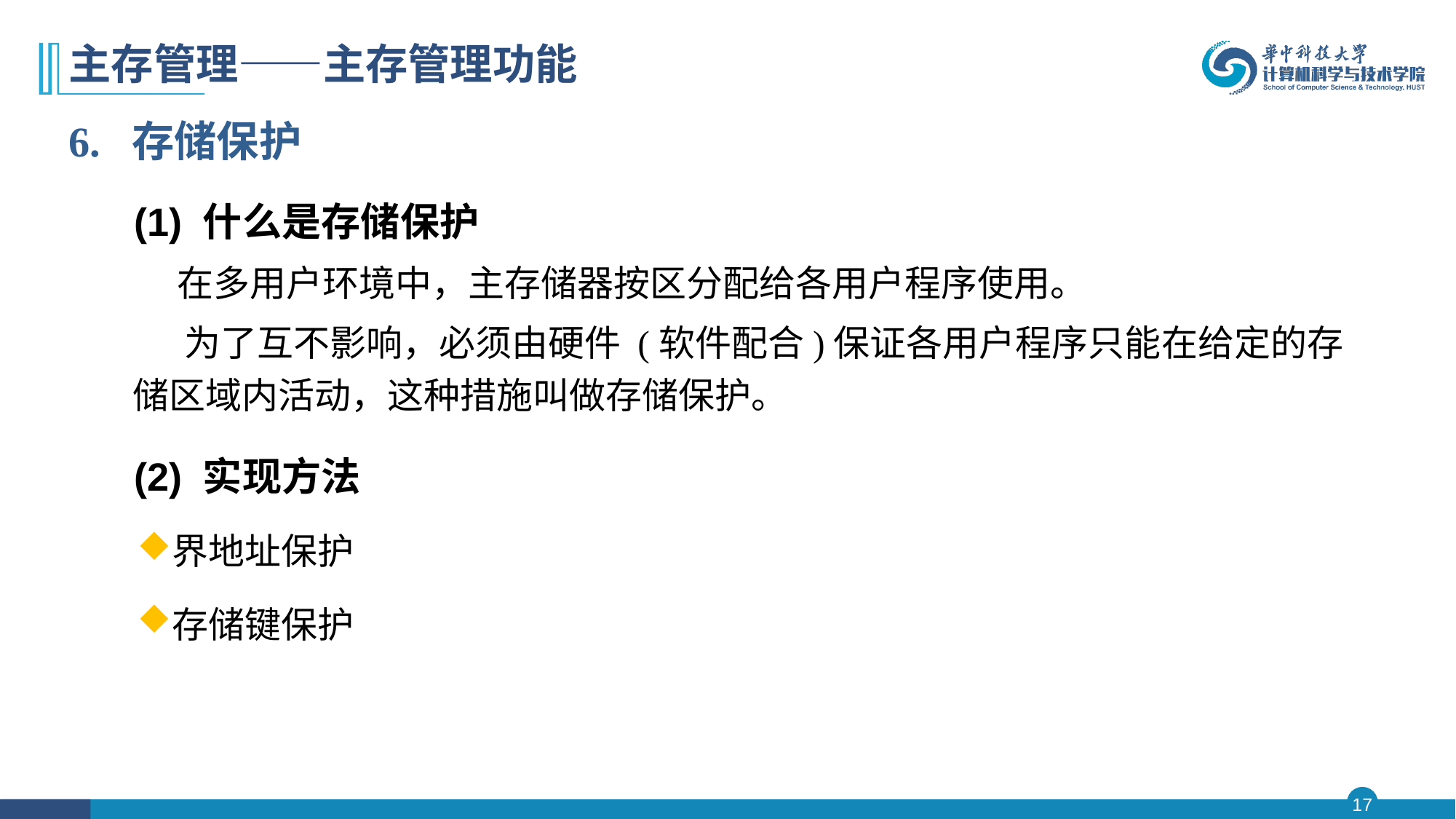

# 主存管理——主存管理功能
6.  存储保护
      (1) 什么是存储保护
               在多用户环境中，主存储器按区分配给各用户程序使用。
             为了互不影响，必须由硬件 (软件配合)保证各用户程序只能在给定的存储区域内活动，这种措施叫做存储保护。
      (2) 实现方法
界地址保护
存储键保护